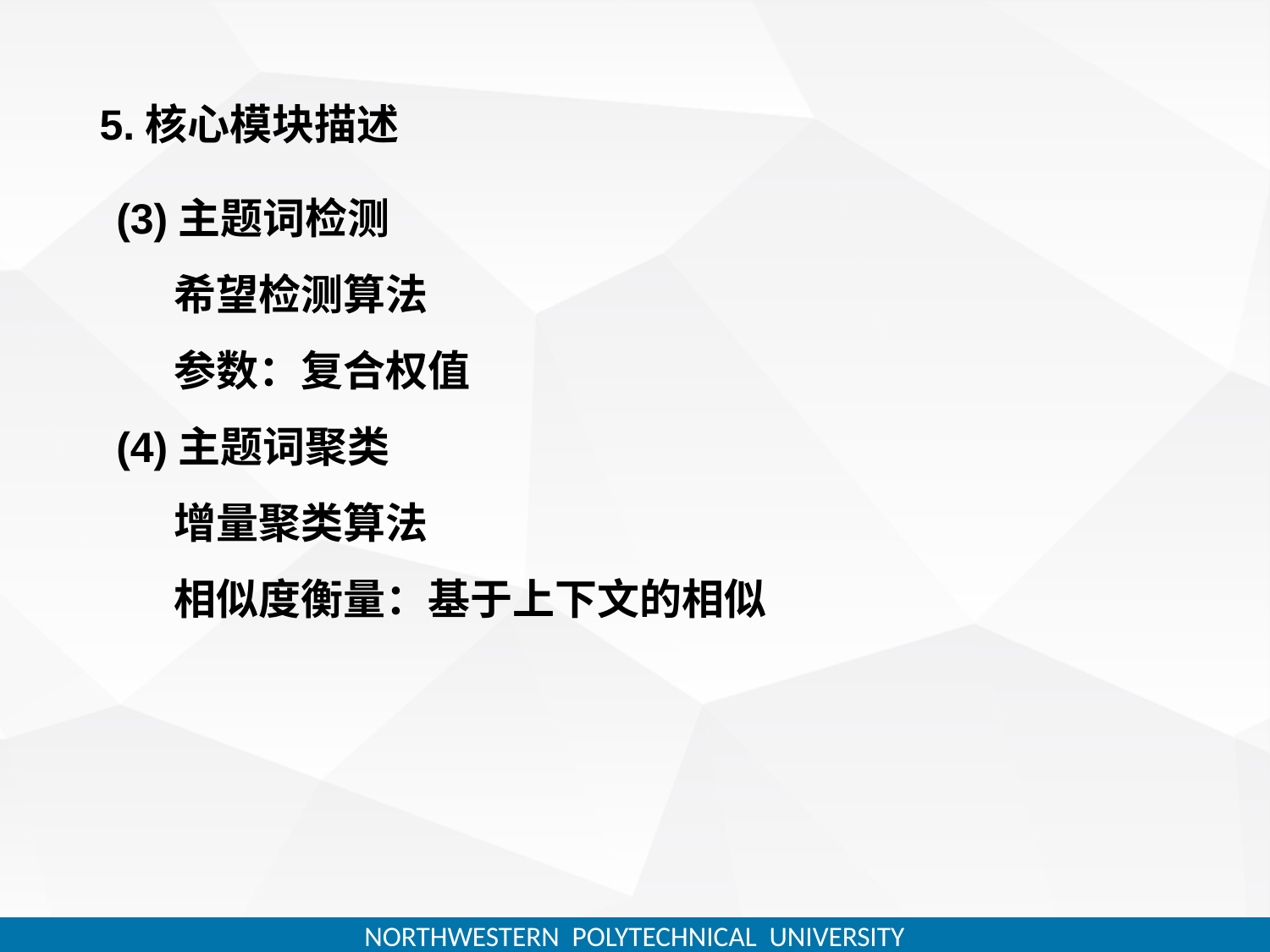

5.核心模块描述
(3)主题词检测
     希望检测算法
     参数：复合权值
(4)主题词聚类
     增量聚类算法
     相似度衡量：基于上下文的相似
NORTHWESTERN  POLYTECHNICAL  UNIVERSITY